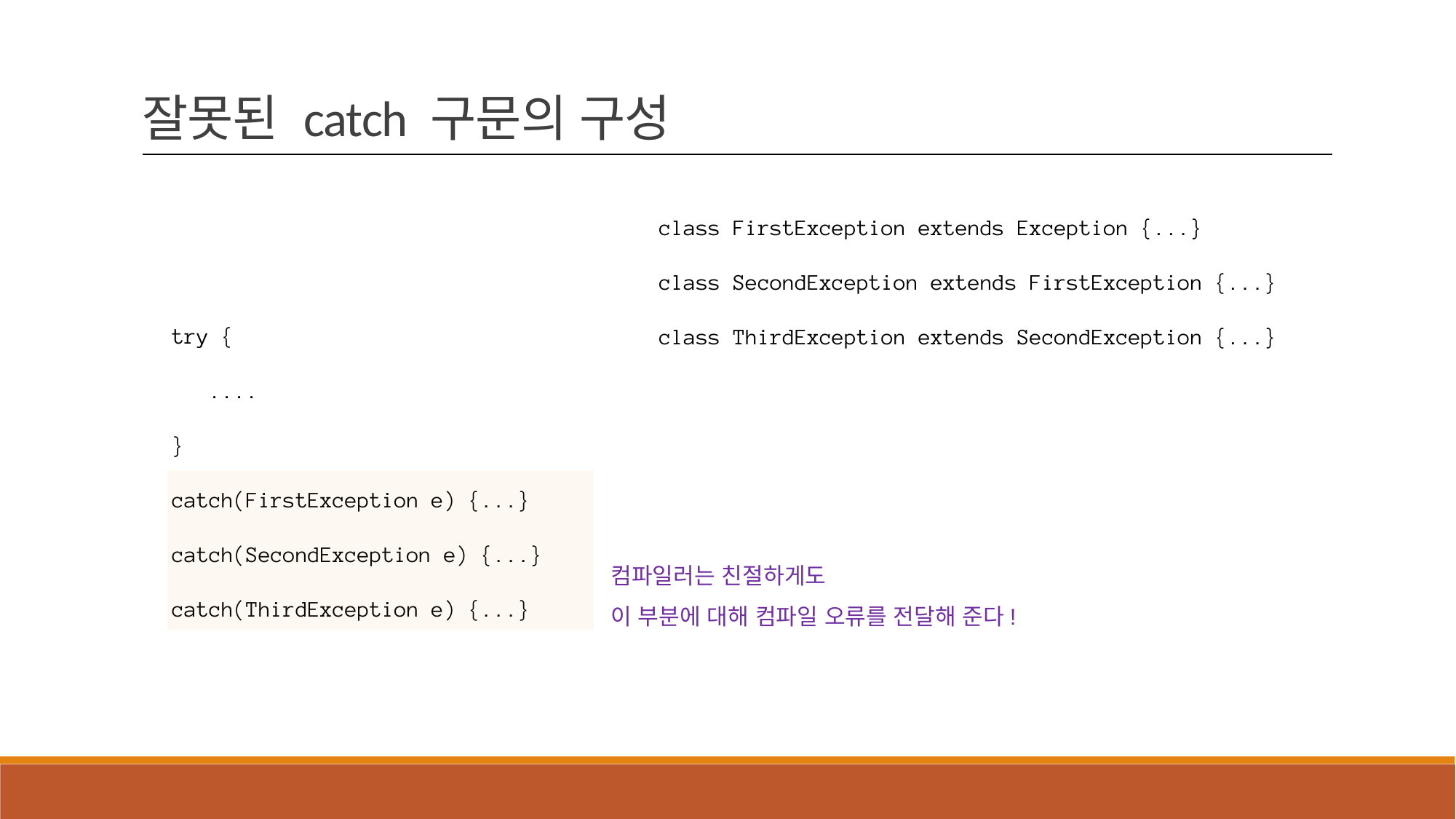

잘못된 catch 구문의 구성
class FirstException extends Exception {...}
class SecondException extends FirstException {...}
class ThirdException extends SecondException {...}
try {
   ....
}
catch(FirstException e) {...}
catch(SecondException e) {...}
catch(ThirdException e) {...}

컴파일러는 친절하게도
이 부분에 대해 컴파일 오류를 전달해 준다!